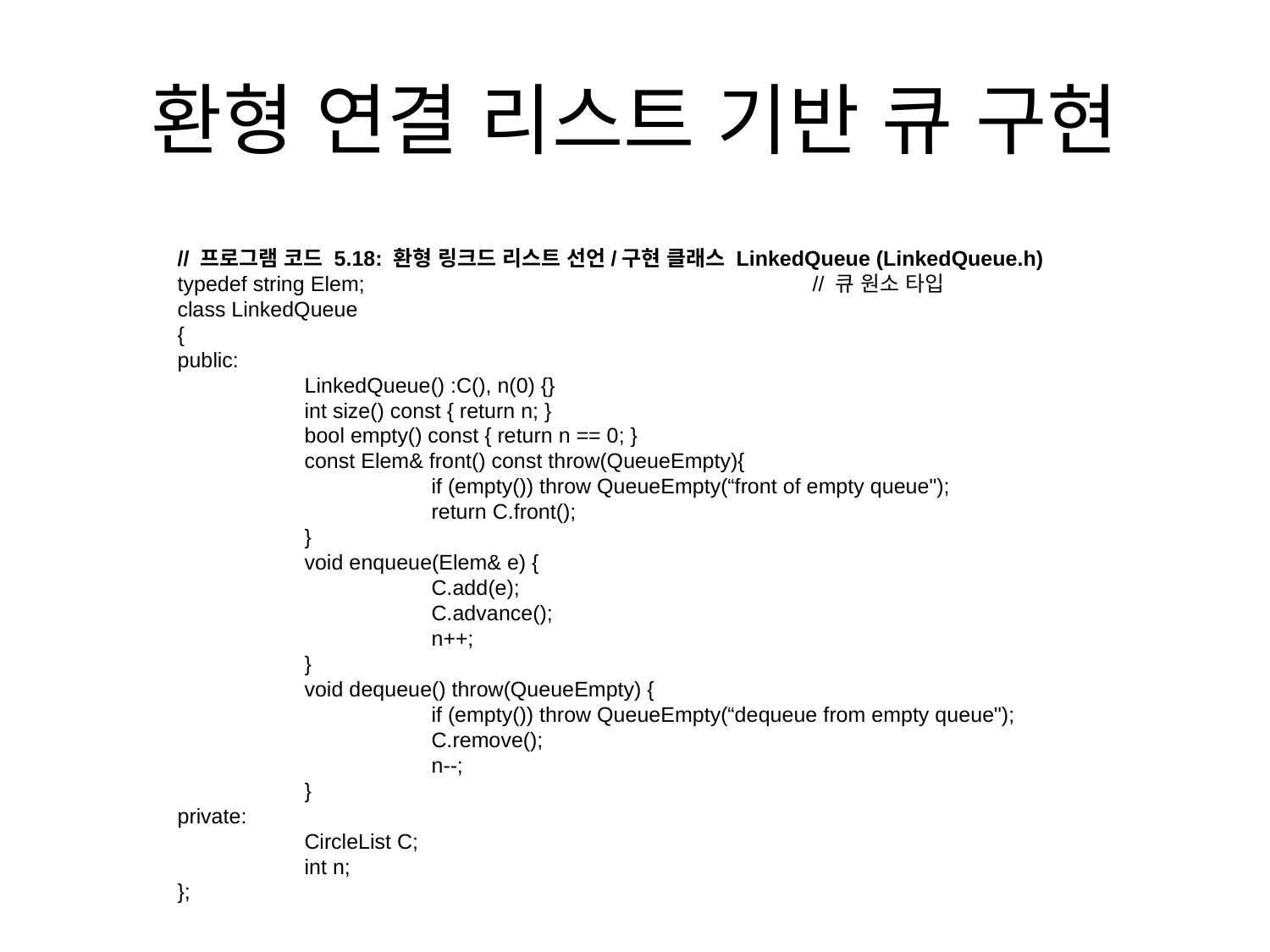

# 환형 연결 리스트 기반 큐 구현
// 프로그램 코드 5.18: 환형 링크드 리스트 선언/구현 클래스 LinkedQueue (LinkedQueue.h)
typedef string Elem;				// 큐 원소 타입
class LinkedQueue
{
public:
	LinkedQueue() :C(), n(0) {}
	int size() const { return n; }
	bool empty() const { return n == 0; }
	const Elem& front() const throw(QueueEmpty){
		if (empty()) throw QueueEmpty(“front of empty queue");
		return C.front();
	}
	void enqueue(Elem& e) {
		C.add(e);
		C.advance();
		n++;
	}
	void dequeue() throw(QueueEmpty) {
		if (empty()) throw QueueEmpty(“dequeue from empty queue");
		C.remove();
		n--;
	}
private:
	CircleList C;
	int n;
};